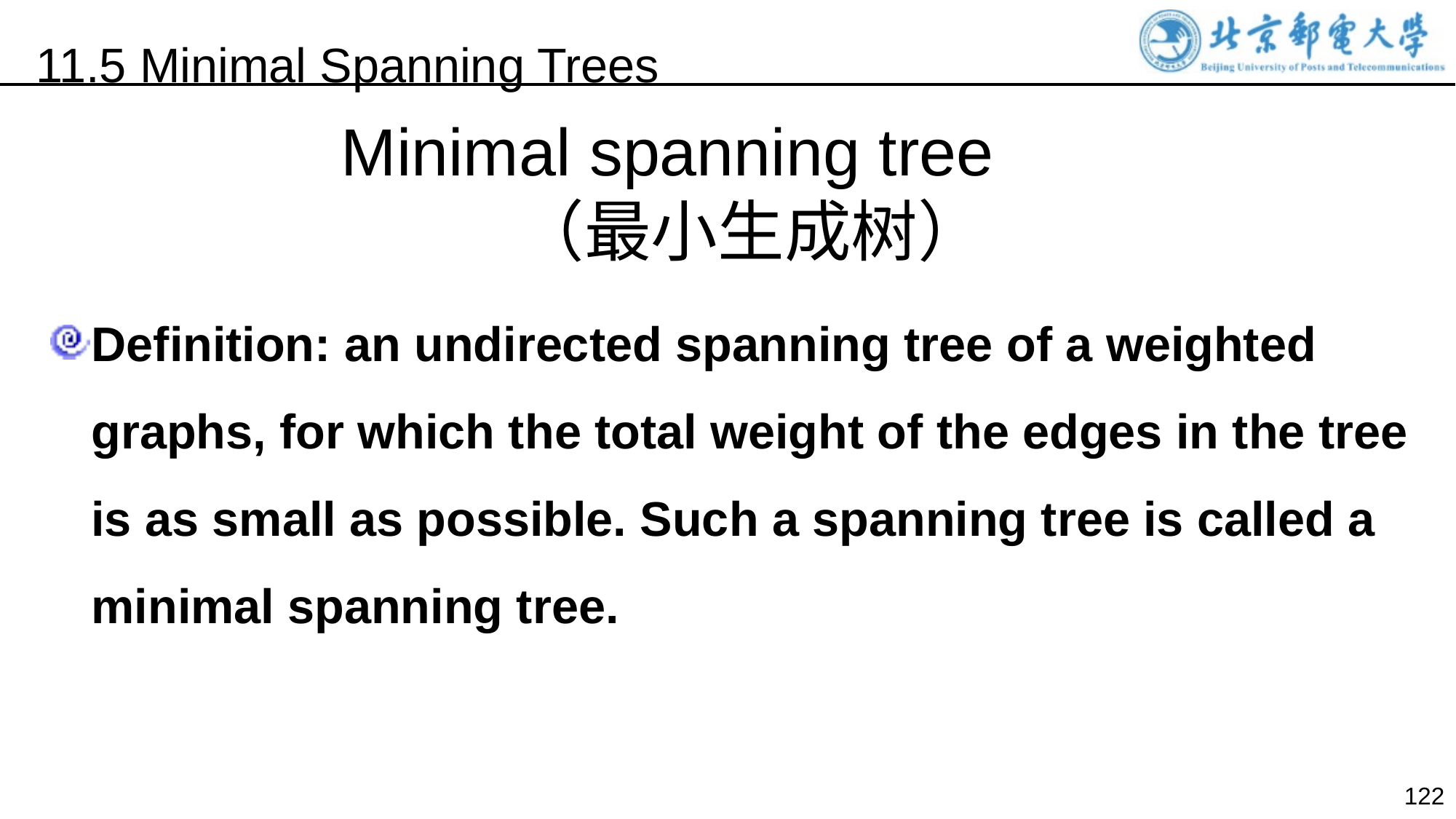

11.5 Minimal Spanning Trees
Minimal spanning tree          （最小生成树）
Definition: an undirected spanning tree of a weighted graphs, for which the total weight of the edges in the tree is as small as possible. Such a spanning tree is called a minimal spanning tree.